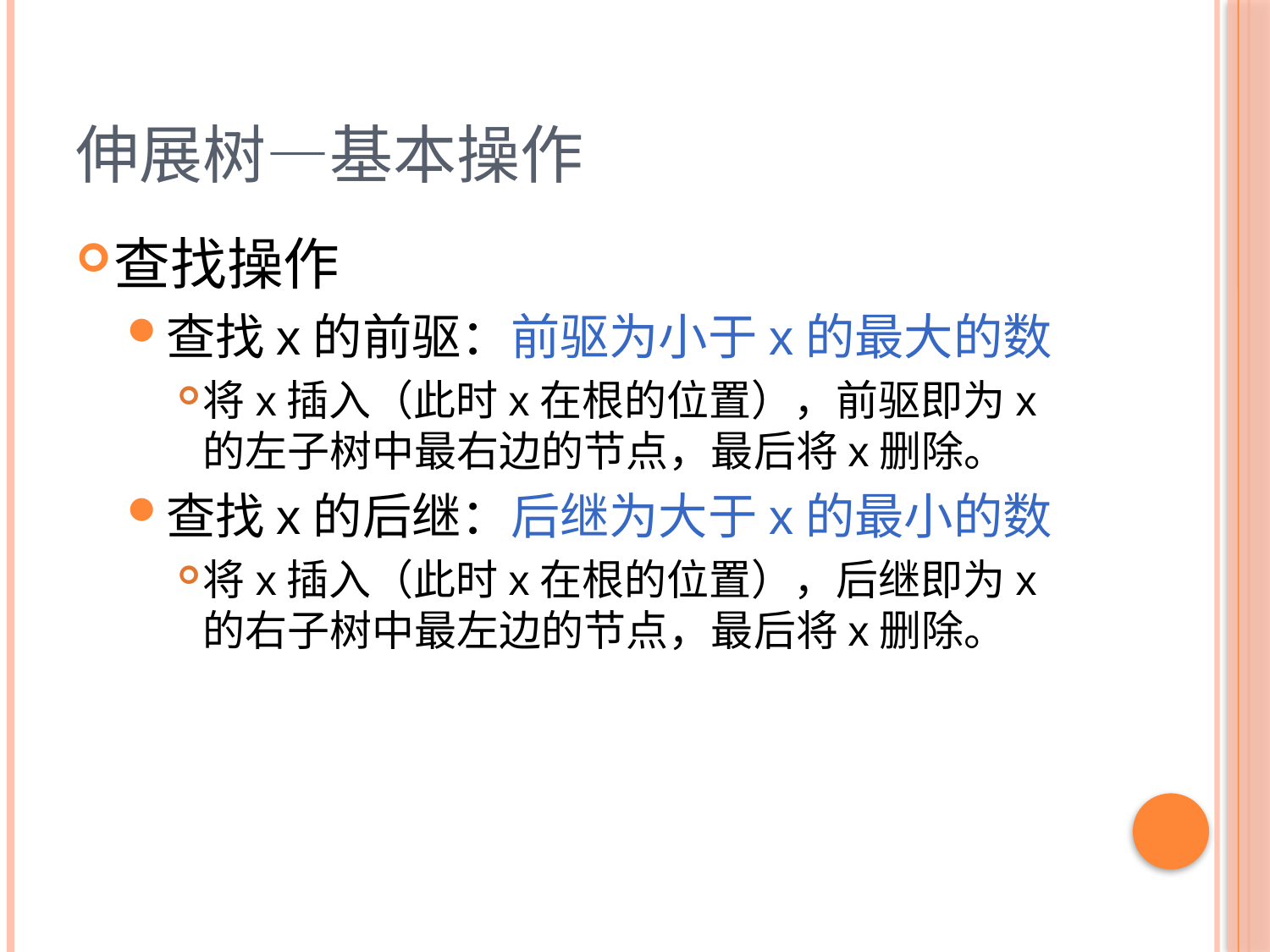

# 伸展树—基本操作
查找操作
查找x的前驱：前驱为小于x的最大的数
将x插入（此时x在根的位置），前驱即为x的左子树中最右边的节点，最后将x删除。
查找x的后继：后继为大于x的最小的数
将x插入（此时x在根的位置），后继即为x的右子树中最左边的节点，最后将x删除。